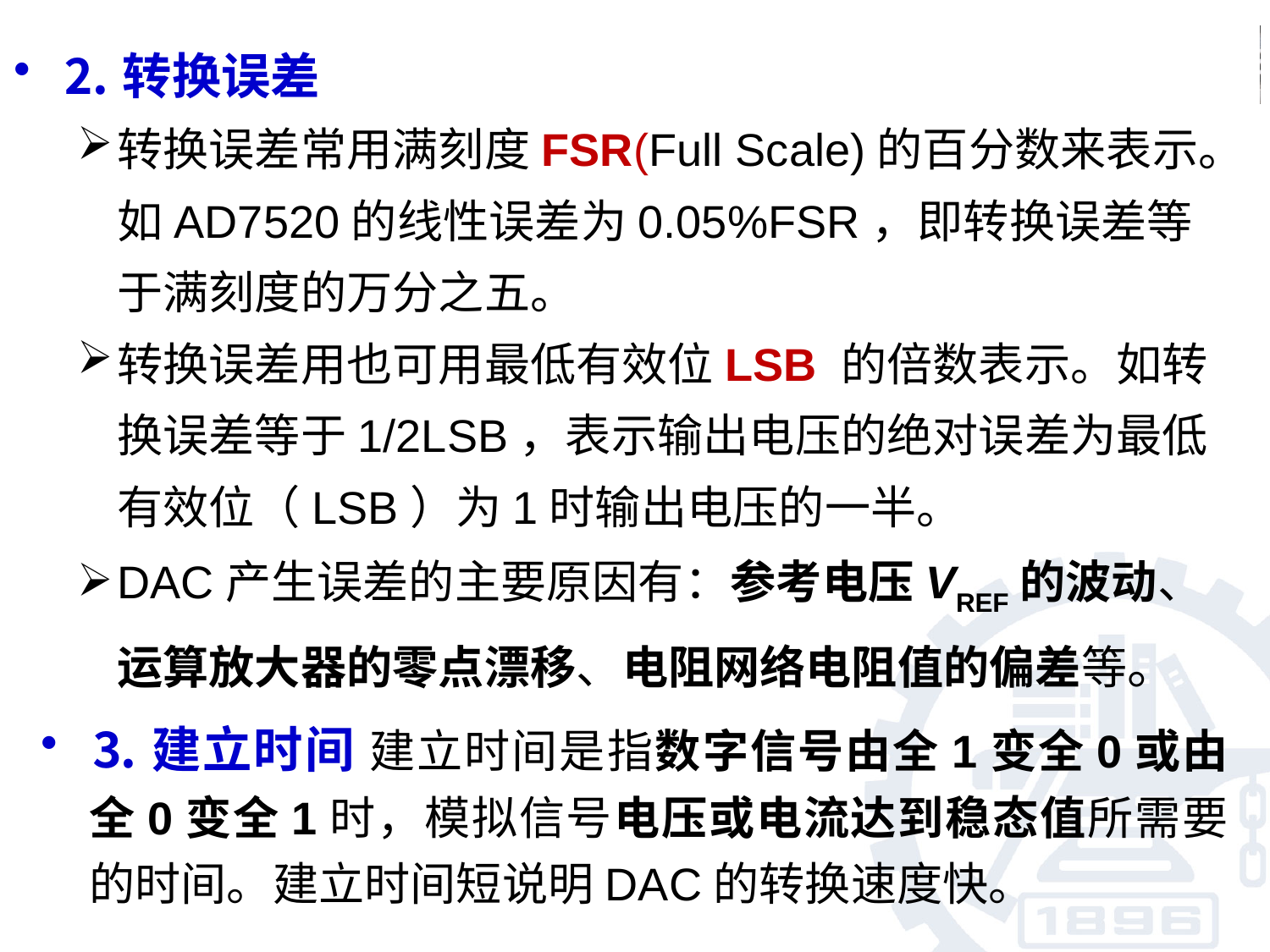

⒉转换误差
转换误差常用满刻度FSR(Full Scale)的百分数来表示。如AD7520的线性误差为0.05%FSR，即转换误差等于满刻度的万分之五。
转换误差用也可用最低有效位LSB 的倍数表示。如转换误差等于1/2LSB，表示输出电压的绝对误差为最低有效位（LSB）为1时输出电压的一半。
DAC产生误差的主要原因有：参考电压VREF的波动、运算放大器的零点漂移、电阻网络电阻值的偏差等。

⒊建立时间 建立时间是指数字信号由全1变全0或由全0变全1时，模拟信号电压或电流达到稳态值所需要的时间。建立时间短说明DAC的转换速度快。